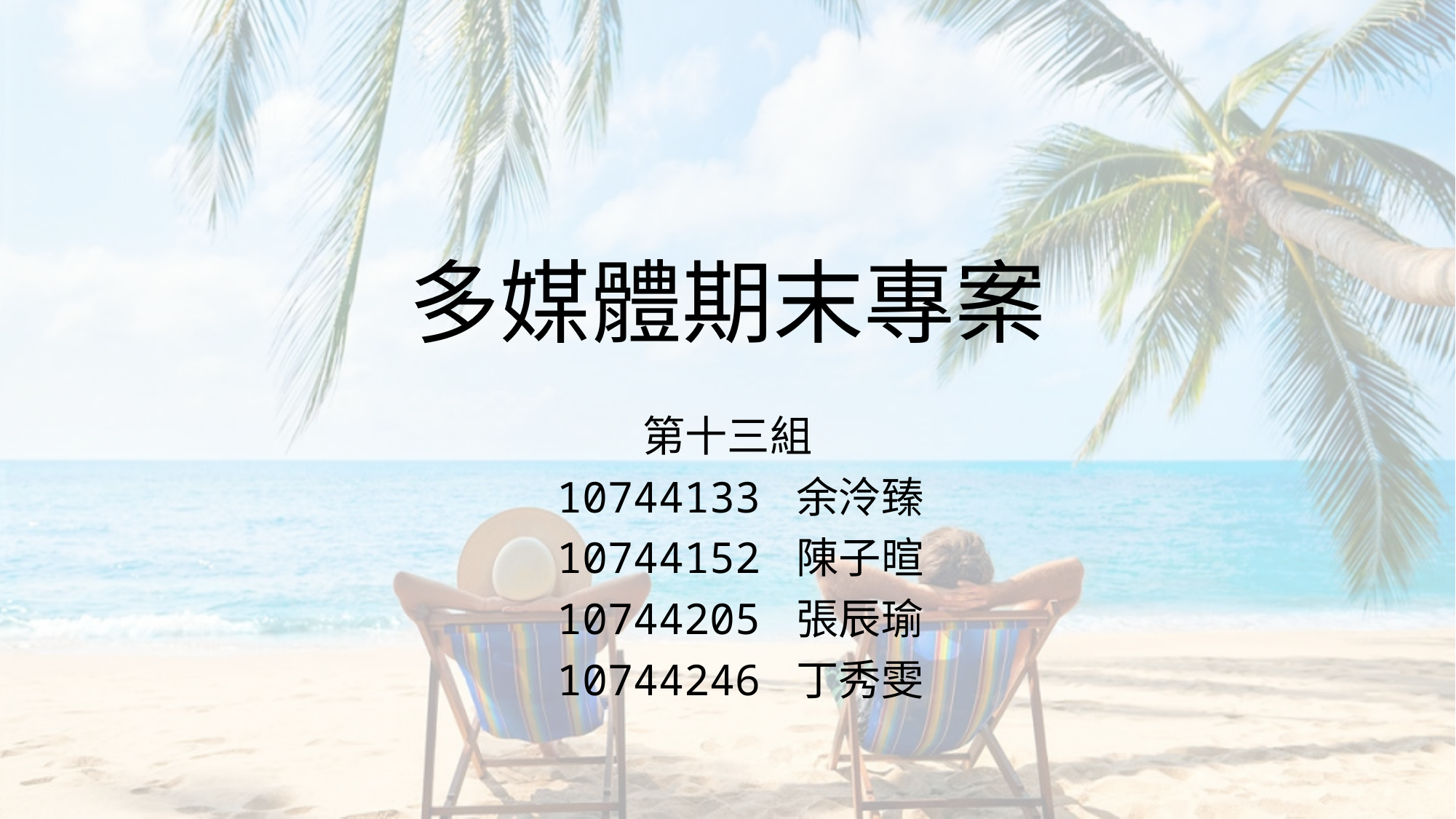

# 多媒體期末專案
第十三組
 10744133 余泠臻
 10744152 陳子暄
 10744205 張辰瑜
 10744246 丁秀雯